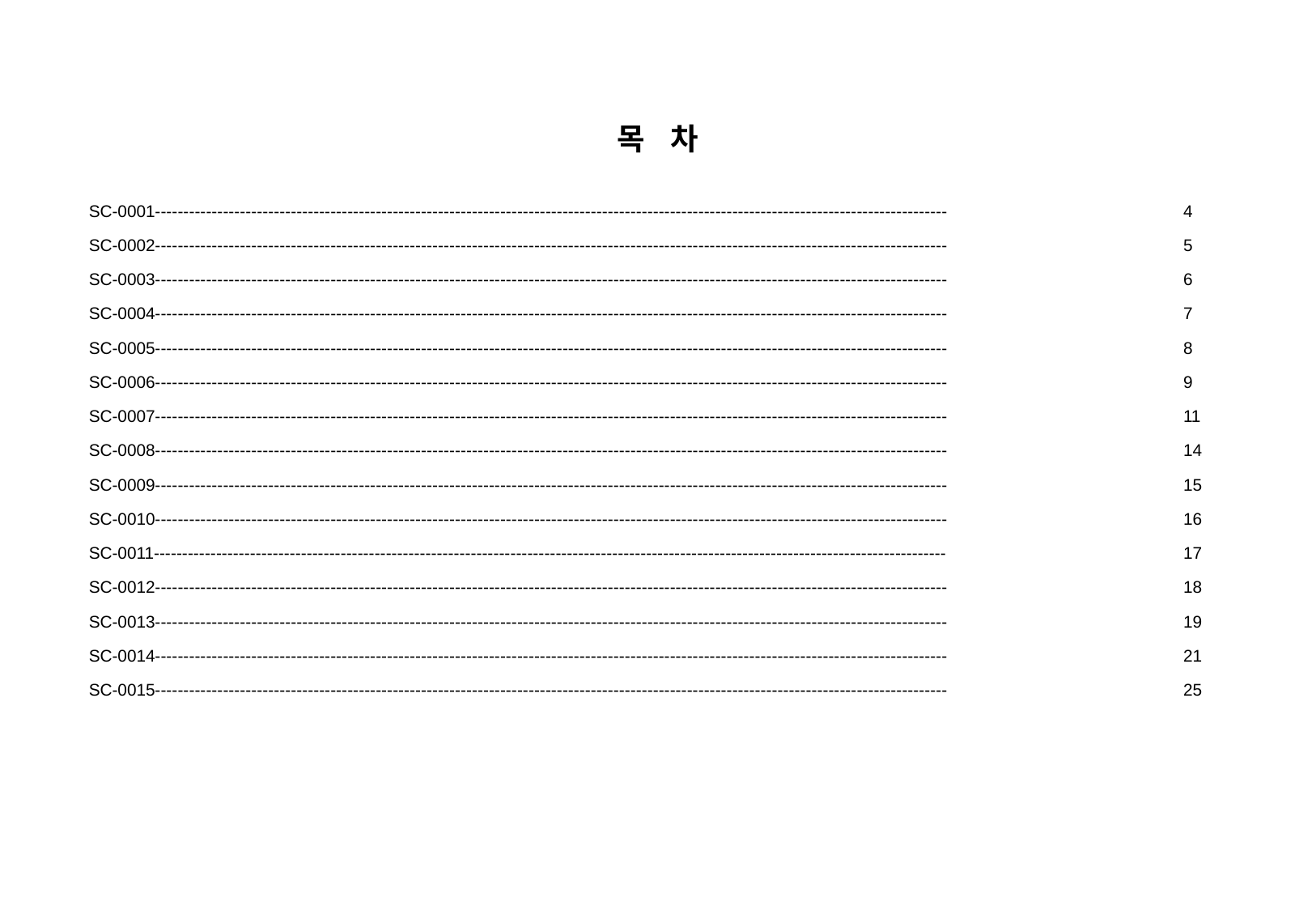

목   차
| SC-0001-------------------------------------------------------------------------------------------------------------------------------------------- | 4 |
| --- | --- |
| SC-0002-------------------------------------------------------------------------------------------------------------------------------------------- | 5 |
| SC-0003-------------------------------------------------------------------------------------------------------------------------------------------- | 6 |
| SC-0004-------------------------------------------------------------------------------------------------------------------------------------------- | 7 |
| SC-0005-------------------------------------------------------------------------------------------------------------------------------------------- | 8 |
| SC-0006-------------------------------------------------------------------------------------------------------------------------------------------- | 9 |
| SC-0007-------------------------------------------------------------------------------------------------------------------------------------------- | 11 |
| SC-0008-------------------------------------------------------------------------------------------------------------------------------------------- | 14 |
| SC-0009-------------------------------------------------------------------------------------------------------------------------------------------- | 15 |
| SC-0010-------------------------------------------------------------------------------------------------------------------------------------------- | 16 |
| SC-0011-------------------------------------------------------------------------------------------------------------------------------------------- | 17 |
| SC-0012-------------------------------------------------------------------------------------------------------------------------------------------- | 18 |
| SC-0013-------------------------------------------------------------------------------------------------------------------------------------------- | 19 |
| SC-0014-------------------------------------------------------------------------------------------------------------------------------------------- | 21 |
| SC-0015-------------------------------------------------------------------------------------------------------------------------------------------- | 25 |
|  |  |
|  |  |
|  |  |
|  |  |